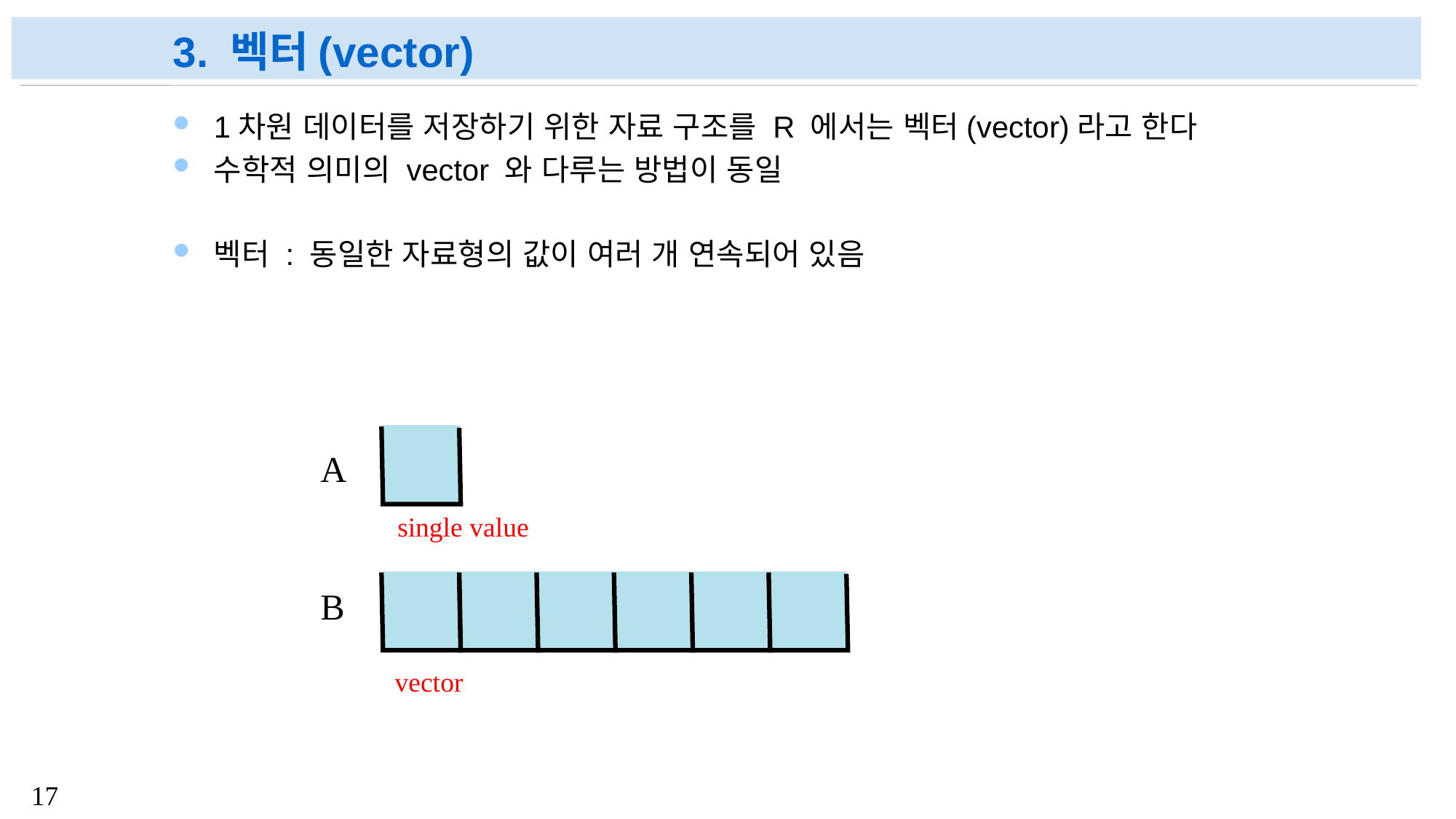

# 3. 벡터(vector)
1차원 데이터를 저장하기 위한 자료 구조를 R 에서는 벡터(vector)라고 한다
수학적 의미의 vector 와 다루는 방법이 동일

벡터 : 동일한 자료형의 값이 여러 개 연속되어 있음

A
single value

B
vector